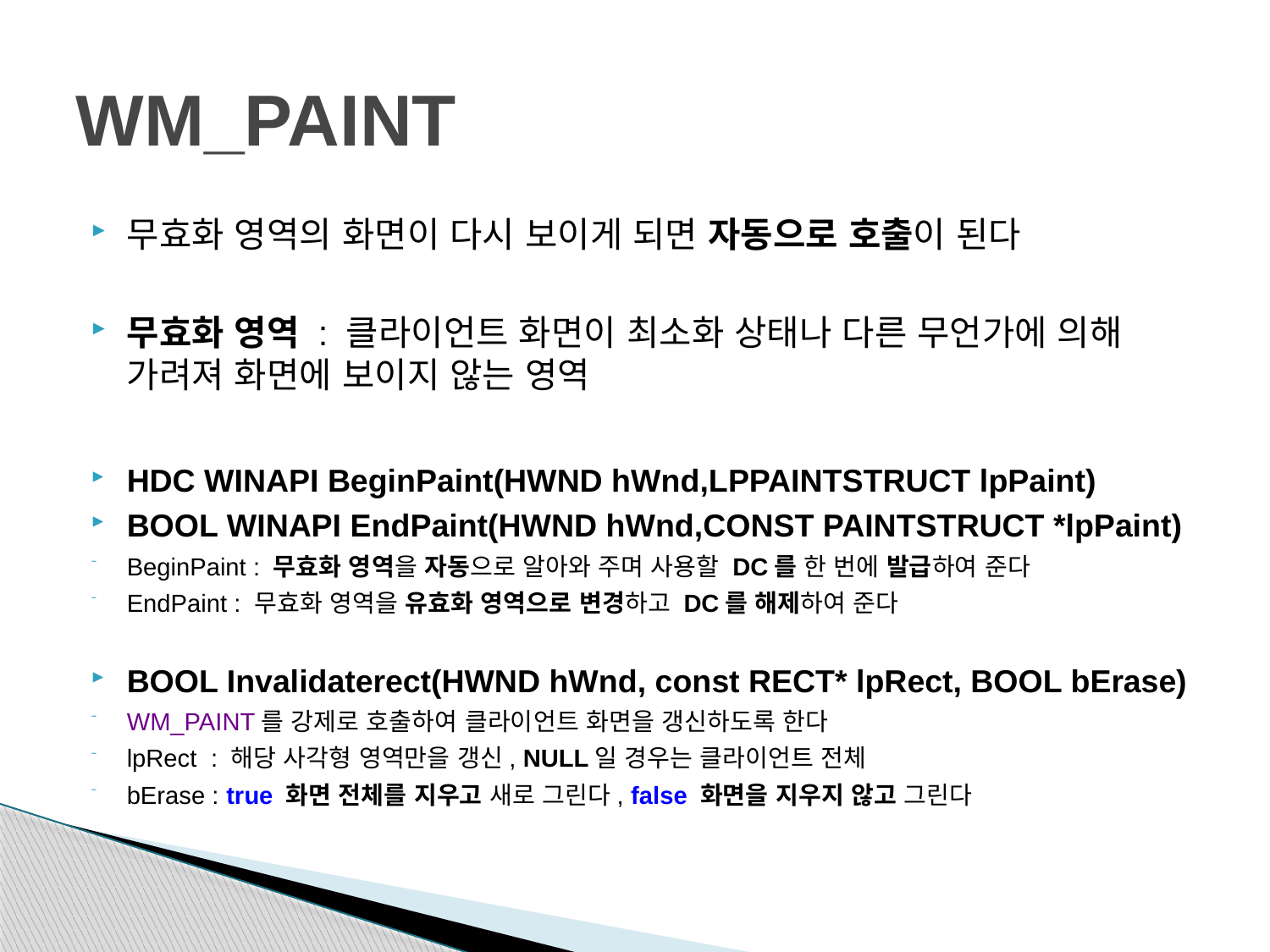

# WM_PAINT
무효화 영역의 화면이 다시 보이게 되면 자동으로 호출이 된다

무효화 영역 : 클라이언트 화면이 최소화 상태나 다른 무언가에 의해 가려져 화면에 보이지 않는 영역

HDC WINAPI BeginPaint(HWND hWnd,LPPAINTSTRUCT lpPaint)
BOOL WINAPI EndPaint(HWND hWnd,CONST PAINTSTRUCT *lpPaint)
BeginPaint : 무효화 영역을 자동으로 알아와 주며 사용할 DC를 한 번에 발급하여 준다
EndPaint : 무효화 영역을 유효화 영역으로 변경하고 DC를 해제하여 준다

BOOL Invalidaterect(HWND hWnd, const RECT* lpRect, BOOL bErase)
WM_PAINT를 강제로 호출하여 클라이언트 화면을 갱신하도록 한다
lpRect  : 해당 사각형 영역만을 갱신, NULL일 경우는 클라이언트 전체
bErase : true 화면 전체를 지우고 새로 그린다, false 화면을 지우지 않고 그린다